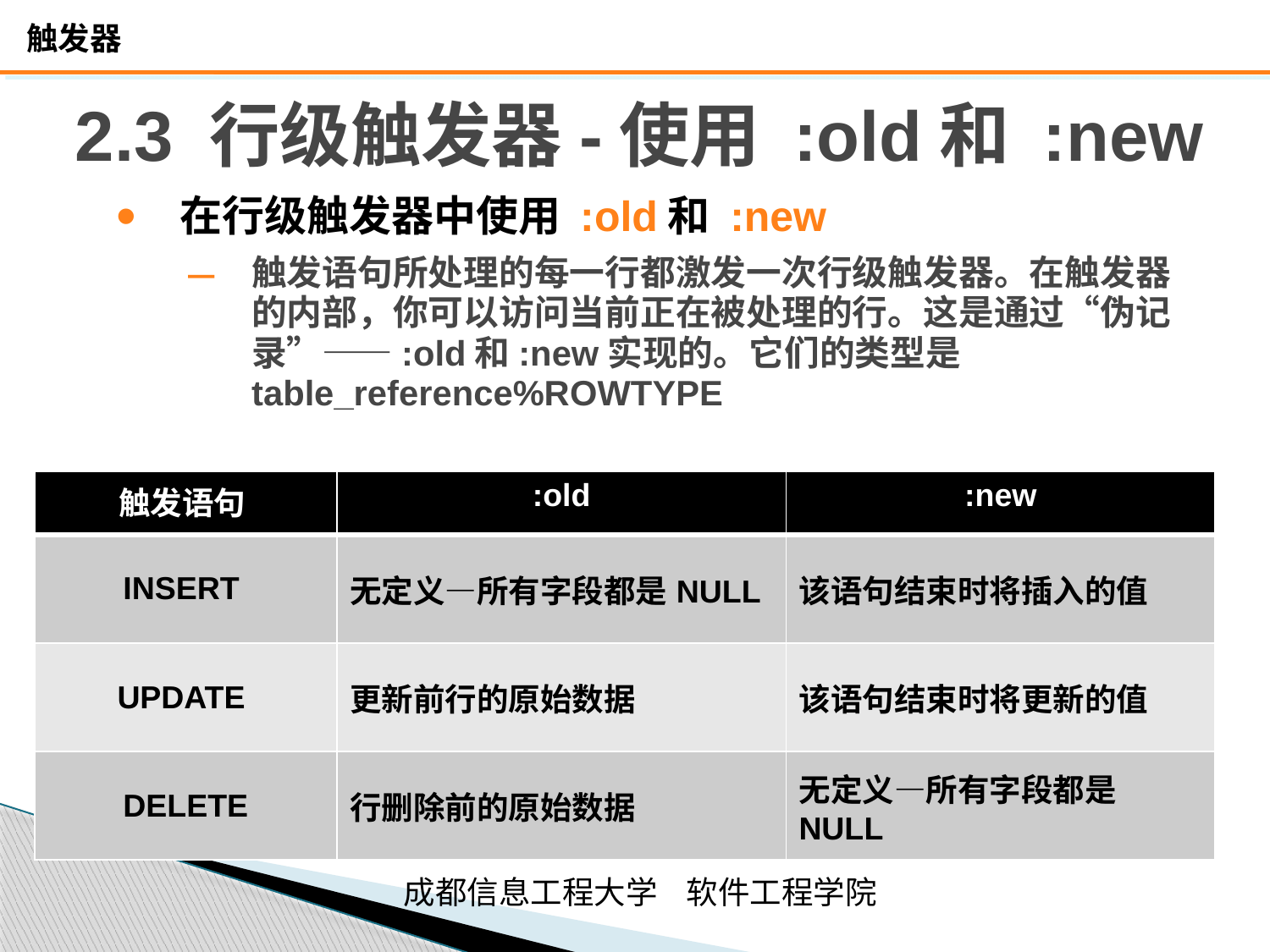

# 2.3 行级触发器-使用 :old和 :new
在行级触发器中使用 :old和 :new
触发语句所处理的每一行都激发一次行级触发器。在触发器的内部，你可以访问当前正在被处理的行。这是通过“伪记录”——:old和:new实现的。它们的类型是table_reference%ROWTYPE
| 触发语句 | :old | :new |
| --- | --- | --- |
| INSERT | 无定义—所有字段都是NULL | 该语句结束时将插入的值 |
| UPDATE | 更新前行的原始数据 | 该语句结束时将更新的值 |
| DELETE | 行删除前的原始数据 | 无定义—所有字段都是NULL |